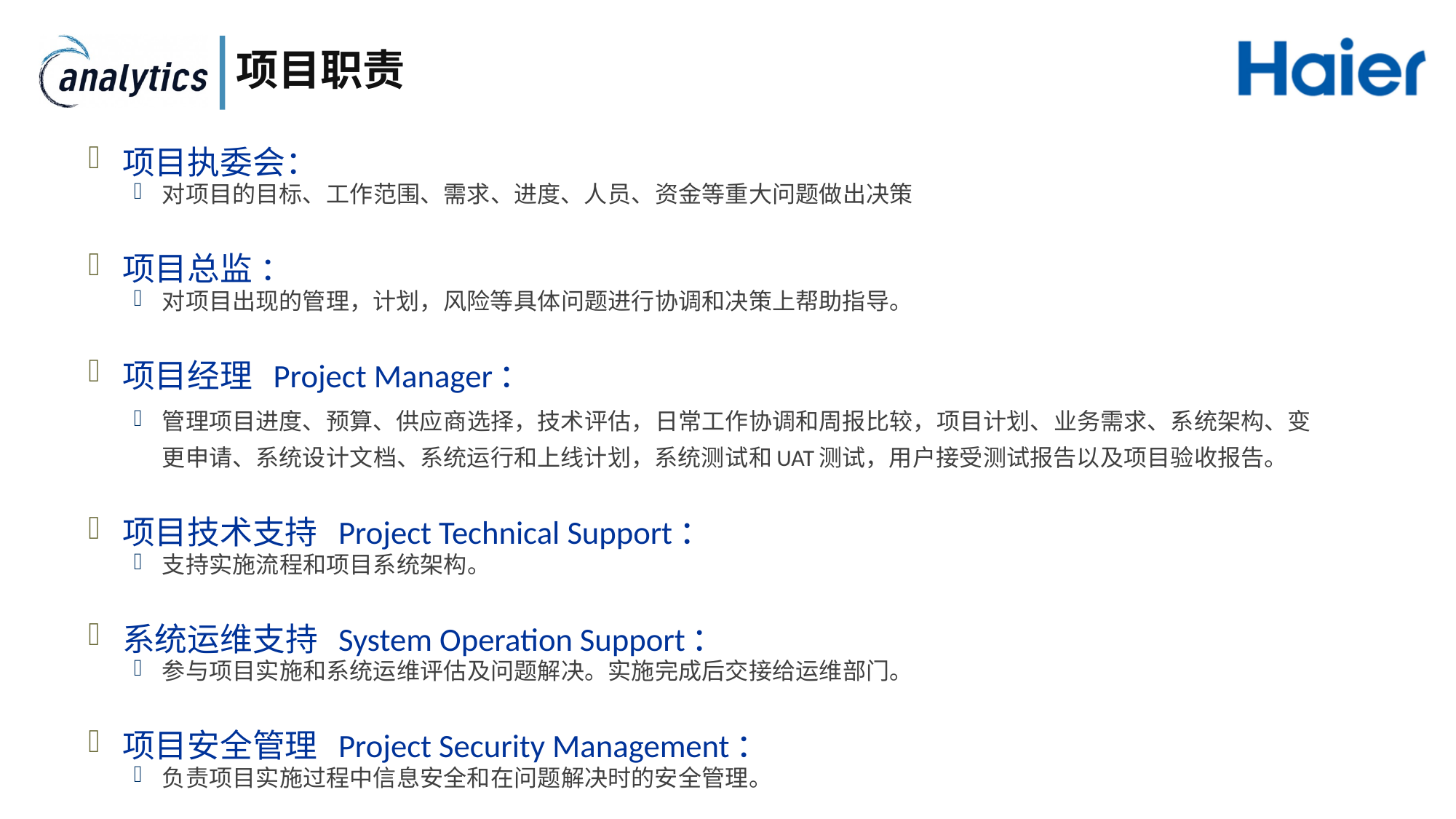

# 项目职责
项目执委会：
对项目的目标、工作范围、需求、进度、人员、资金等重大问题做出决策

项目总监 ：
对项目出现的管理，计划，风险等具体问题进行协调和决策上帮助指导。

项目经理  Project Manager：
管理项目进度、预算、供应商选择，技术评估，日常工作协调和周报比较，项目计划、业务需求、系统架构、变更申请、系统设计文档、系统运行和上线计划，系统测试和UAT测试，用户接受测试报告以及项目验收报告。

项目技术支持  Project Technical Support：
支持实施流程和项目系统架构。

系统运维支持  System Operation Support：
参与项目实施和系统运维评估及问题解决。实施完成后交接给运维部门。

项目安全管理  Project Security Management：
负责项目实施过程中信息安全和在问题解决时的安全管理。